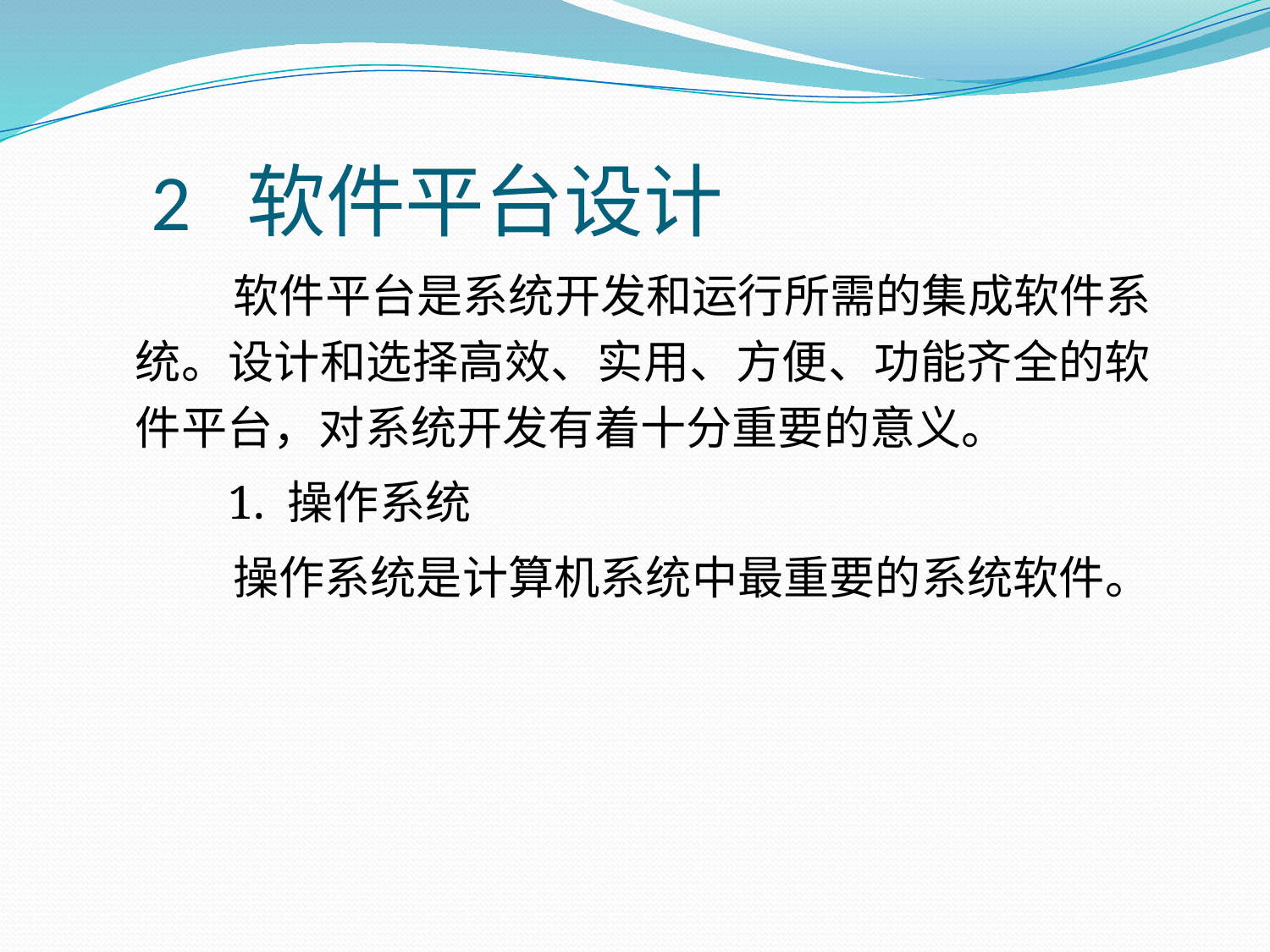

2  软件平台设计
            软件平台是系统开发和运行所需的集成软件系统。设计和选择高效、实用、方便、功能齐全的软件平台，对系统开发有着十分重要的意义。
           1. 操作系统
            操作系统是计算机系统中最重要的系统软件。